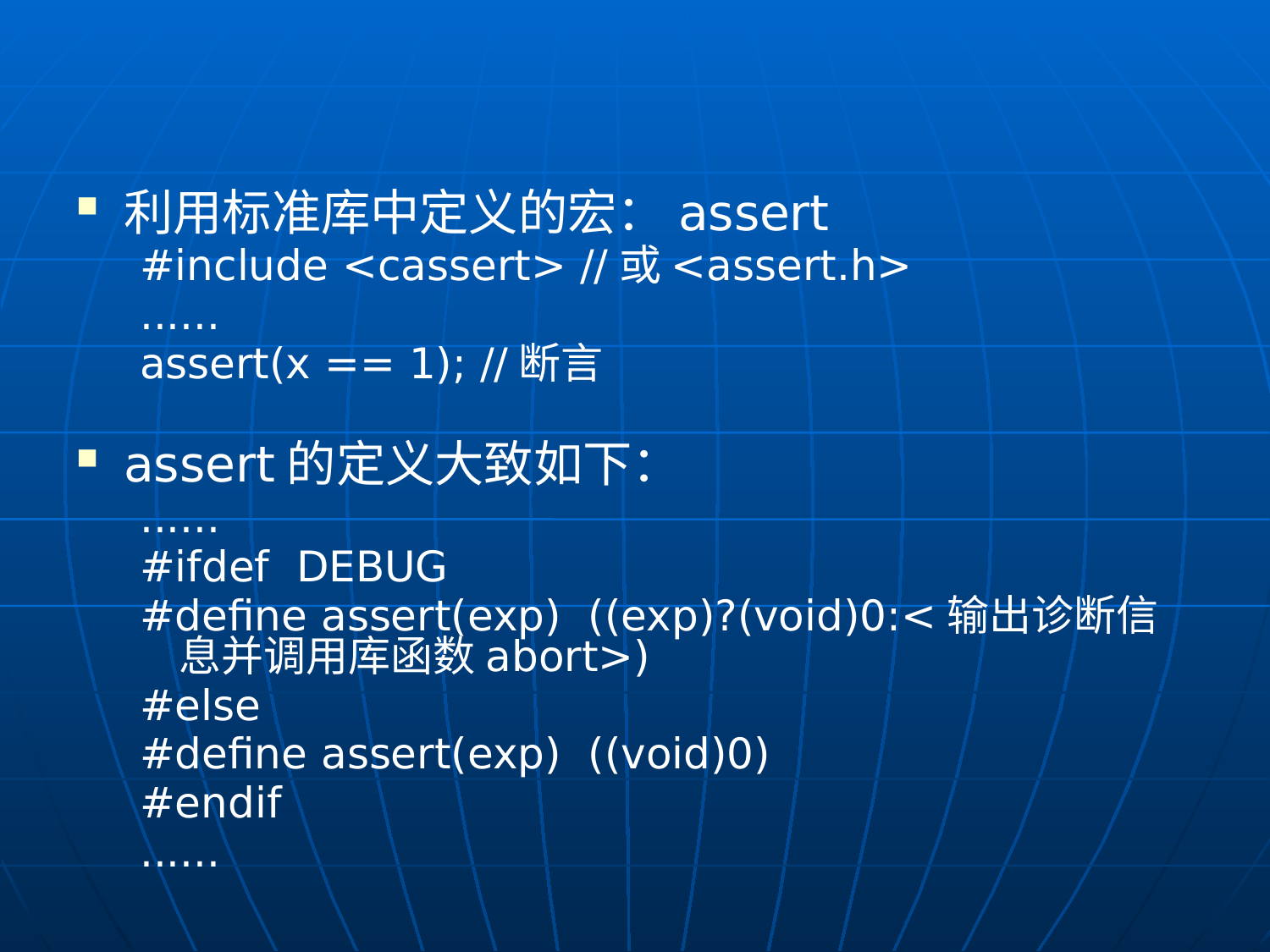

利用标准库中定义的宏：assert
#include <cassert> //或<assert.h>
......
assert(x == 1); //断言
assert的定义大致如下：
......
#ifdef  DEBUG
#define assert(exp)  ((exp)?(void)0:<输出诊断信息并调用库函数abort>)
#else
#define assert(exp)  ((void)0)
#endif
......